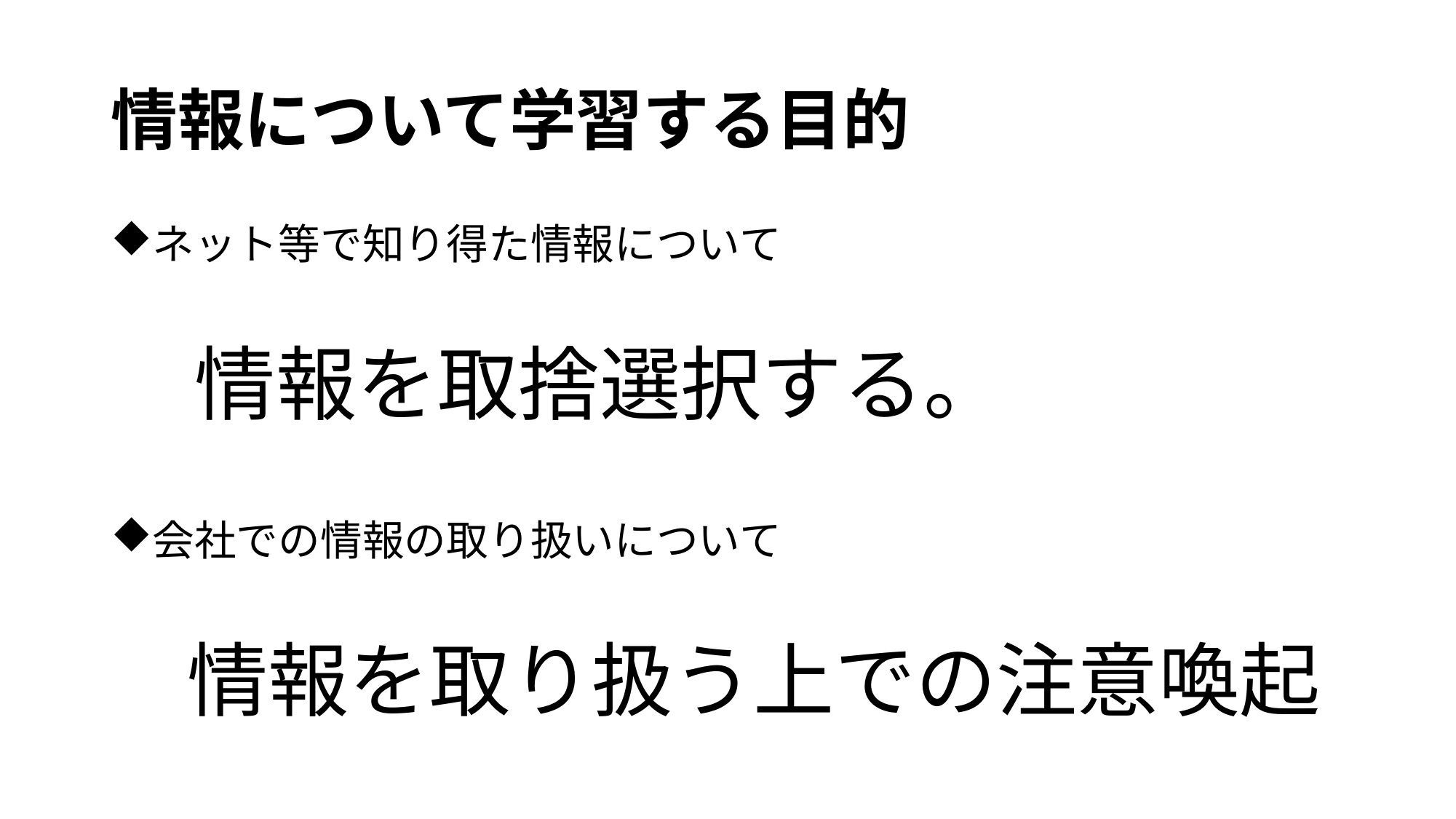

# 情報について学習する目的
ネット等で知り得た情報について

　　情報を取捨選択する。

会社での情報の取り扱いについて

       情報を取り扱う上での注意喚起